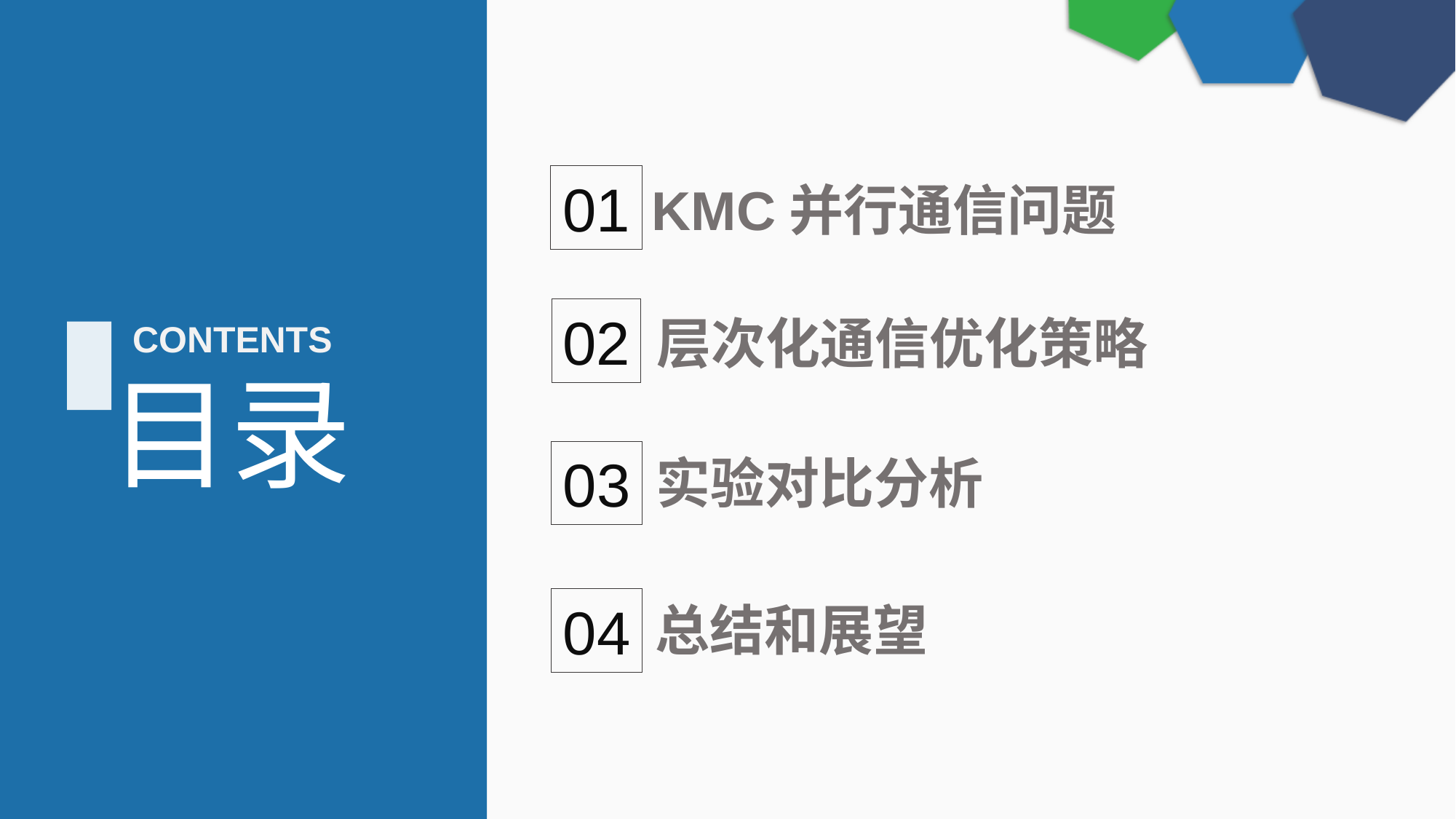

01
KMC并行通信问题
02
层次化通信优化策略
CONTENTS

目录
03
实验对比分析
04
总结和展望